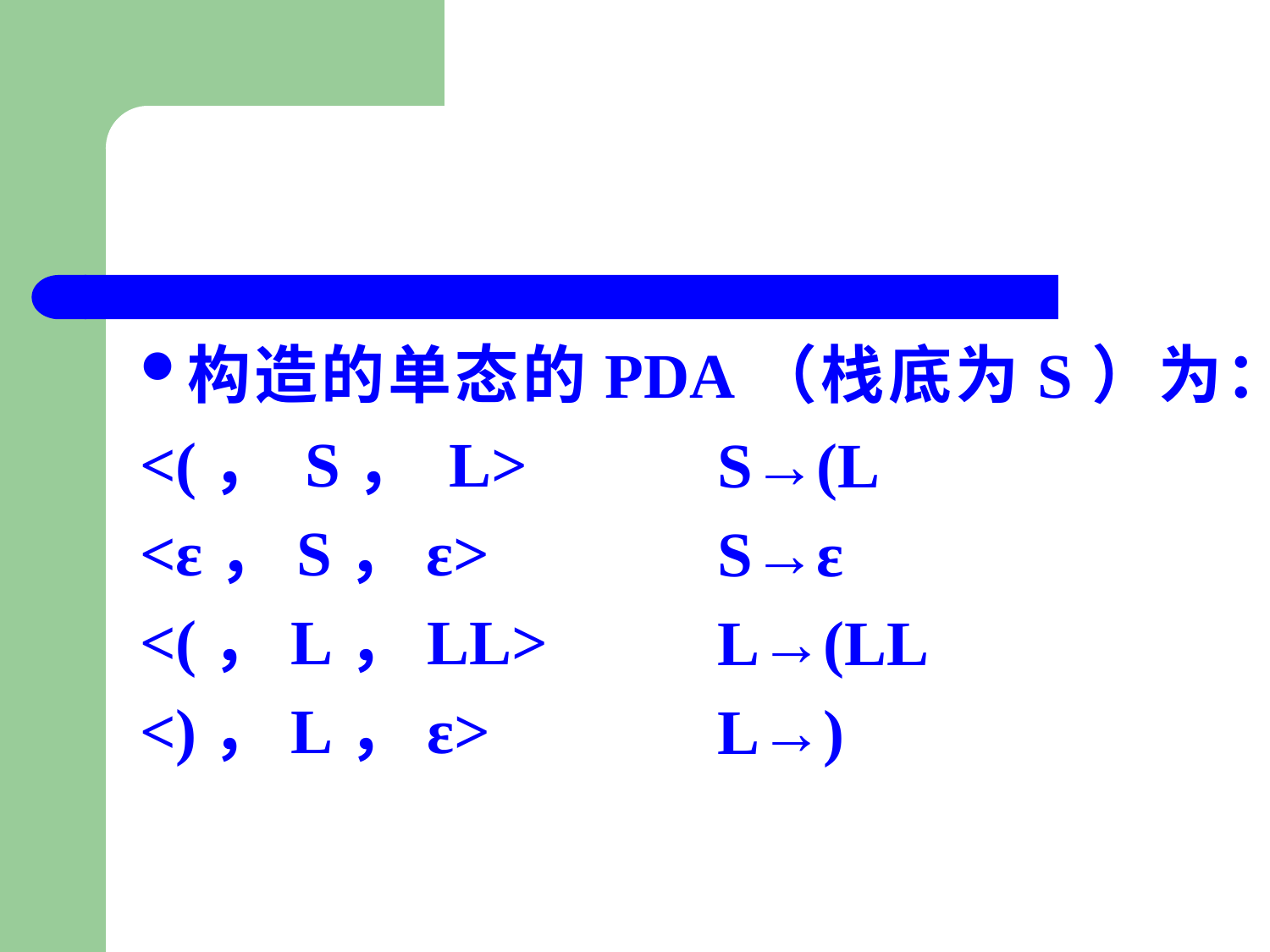

#
构造的单态的PDA（栈底为S）为：
<(， S， L>
<ε，S，ε>
<(，L，LL>
<)，L，ε>
S→(L
S→ε
L→(LL
L→)